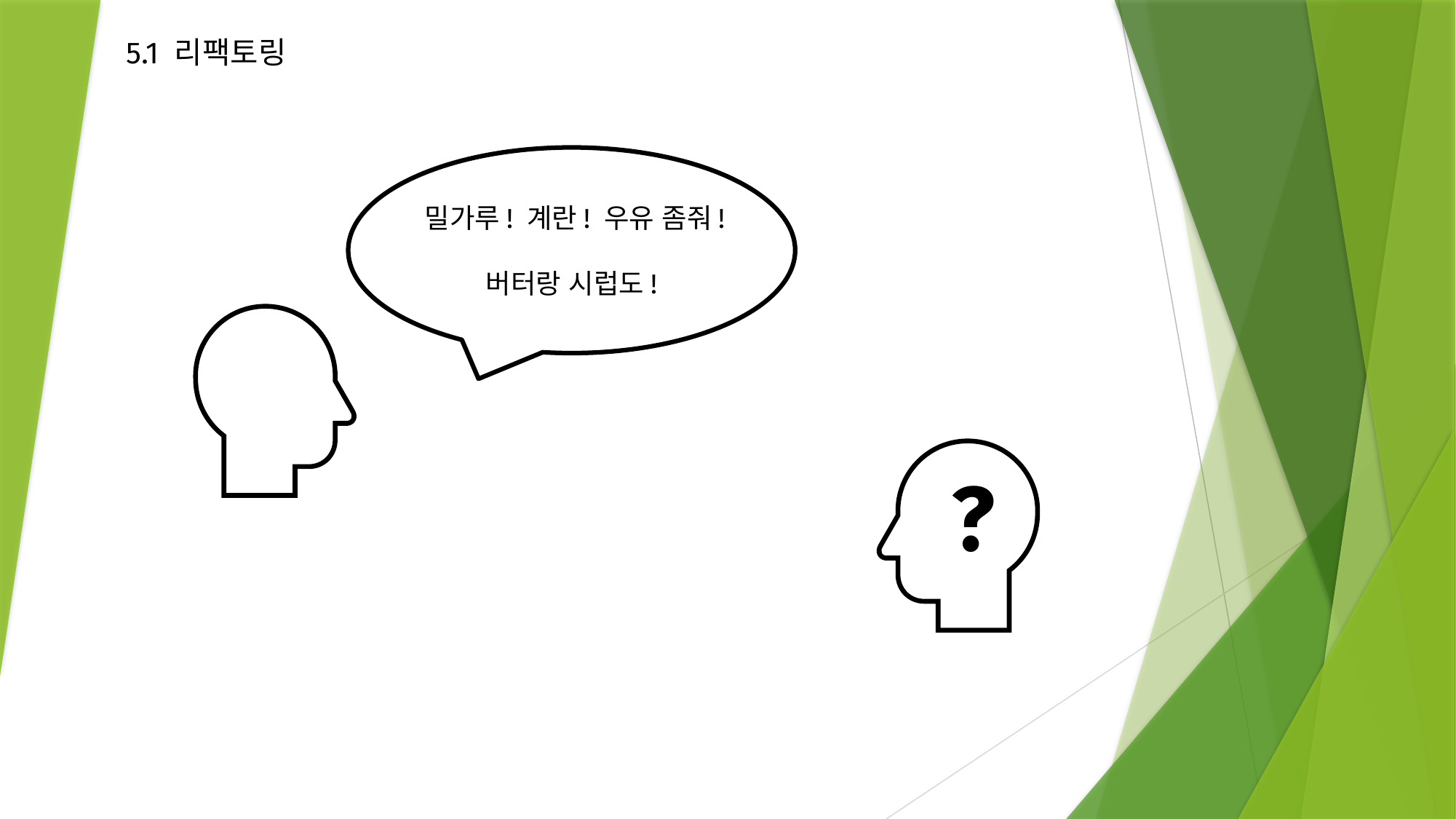

5.1 리팩토링
밀가루! 계란! 우유 좀줘!
버터랑 시럽도!

?